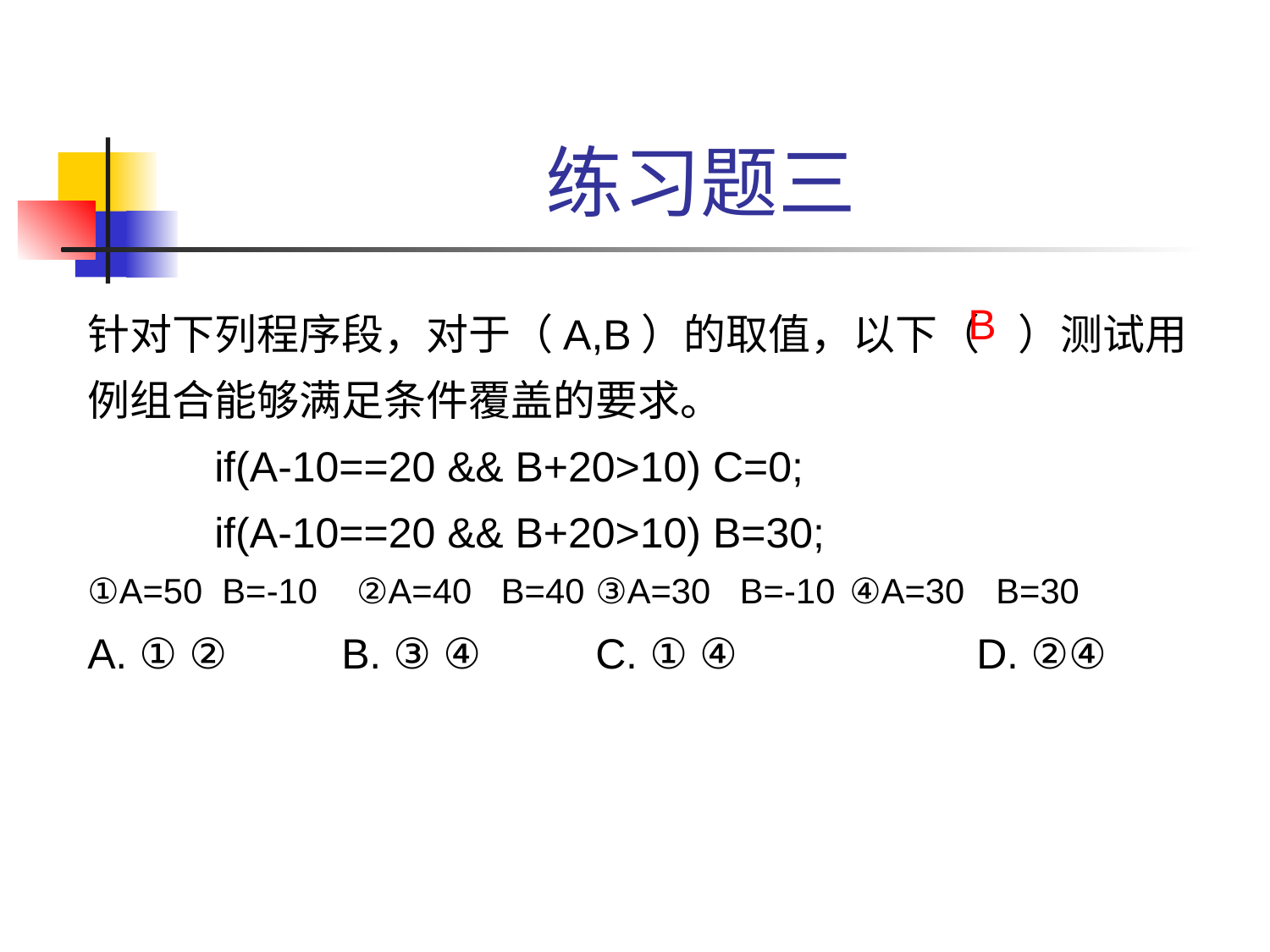

# 练习题三
针对下列程序段，对于（A,B）的取值，以下（    ）测试用例组合能够满足条件覆盖的要求。
	if(A-10==20 && B+20>10) C=0;
	if(A-10==20 && B+20>10) B=30;
①A=50  B=-10    ②A=40   B=40	③A=30   B=-10	④A=30	  B=30
A. ① ② 	B. ③ ④ 	C. ① ④ 		D. ②④
B